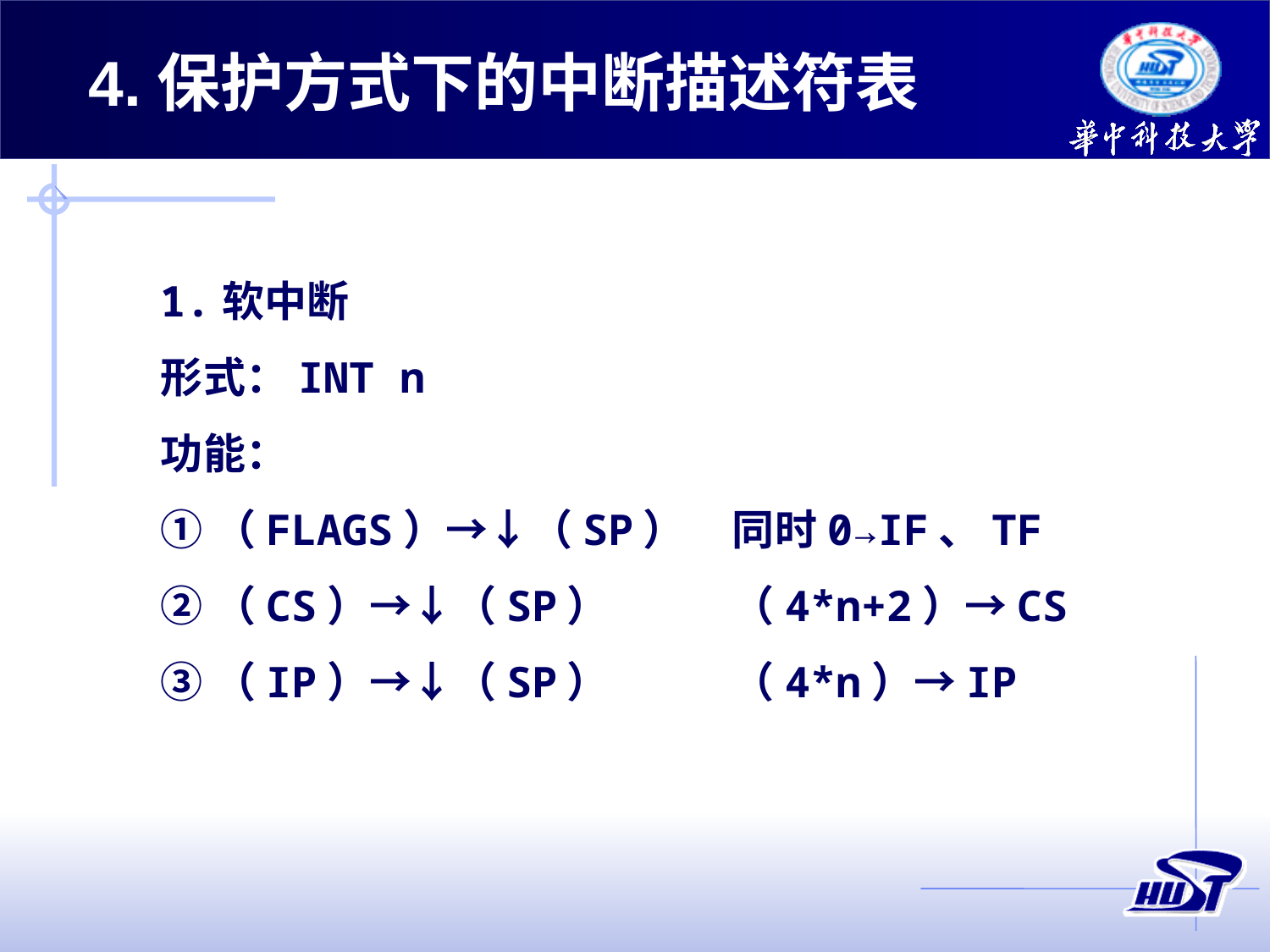

4.保护方式下的中断描述符表
1.软中断
形式：INT n
功能：
①（FLAGS）→↓（SP）	同时0→IF、TF
②（CS）→↓（SP）	（4*n+2）→CS
③（IP）→↓（SP）	（4*n）→IP